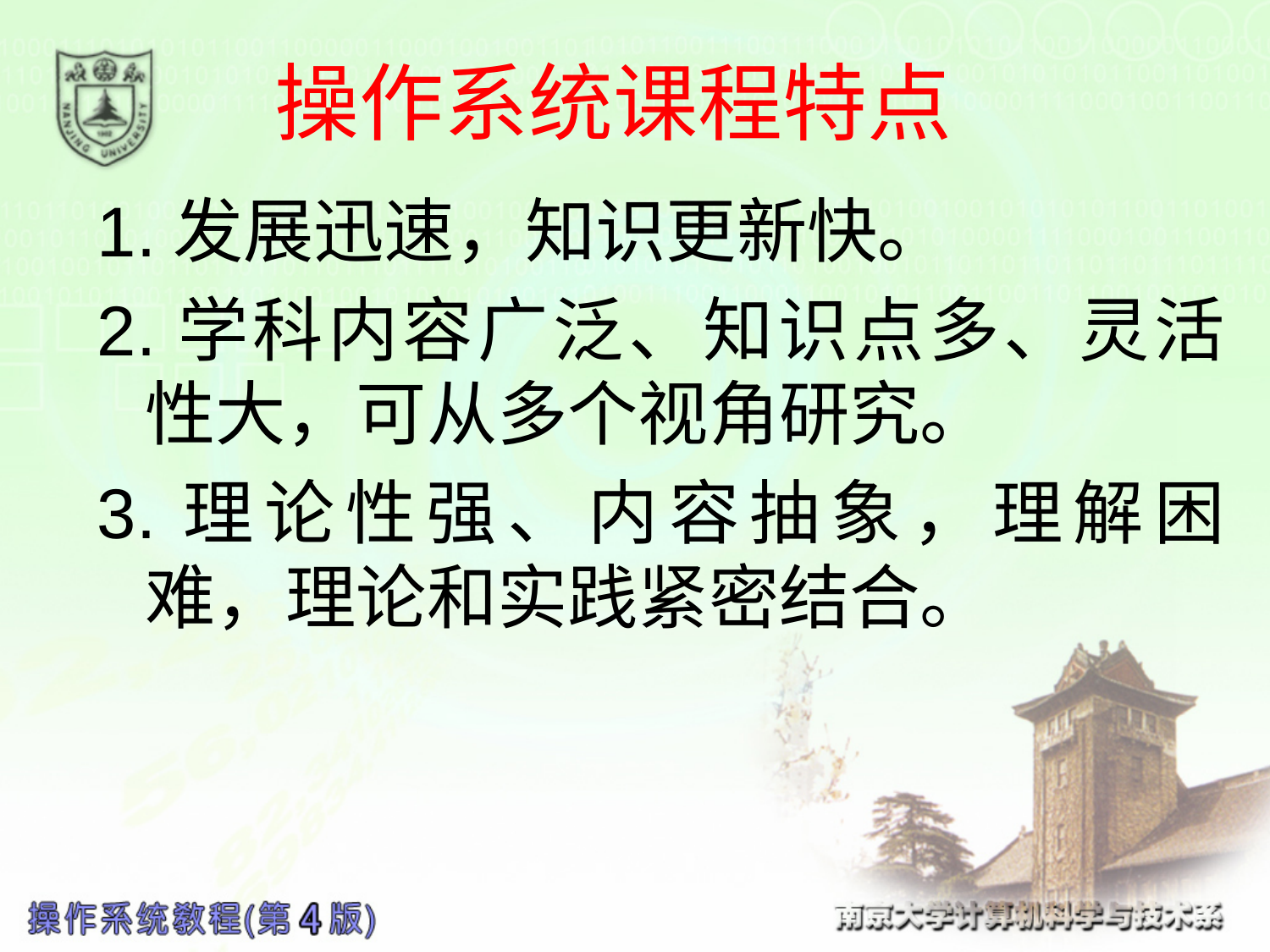

# 操作系统课程特点
1.发展迅速，知识更新快。
2.学科内容广泛、知识点多、灵活性大，可从多个视角研究。
3.理论性强、内容抽象，理解困难，理论和实践紧密结合。